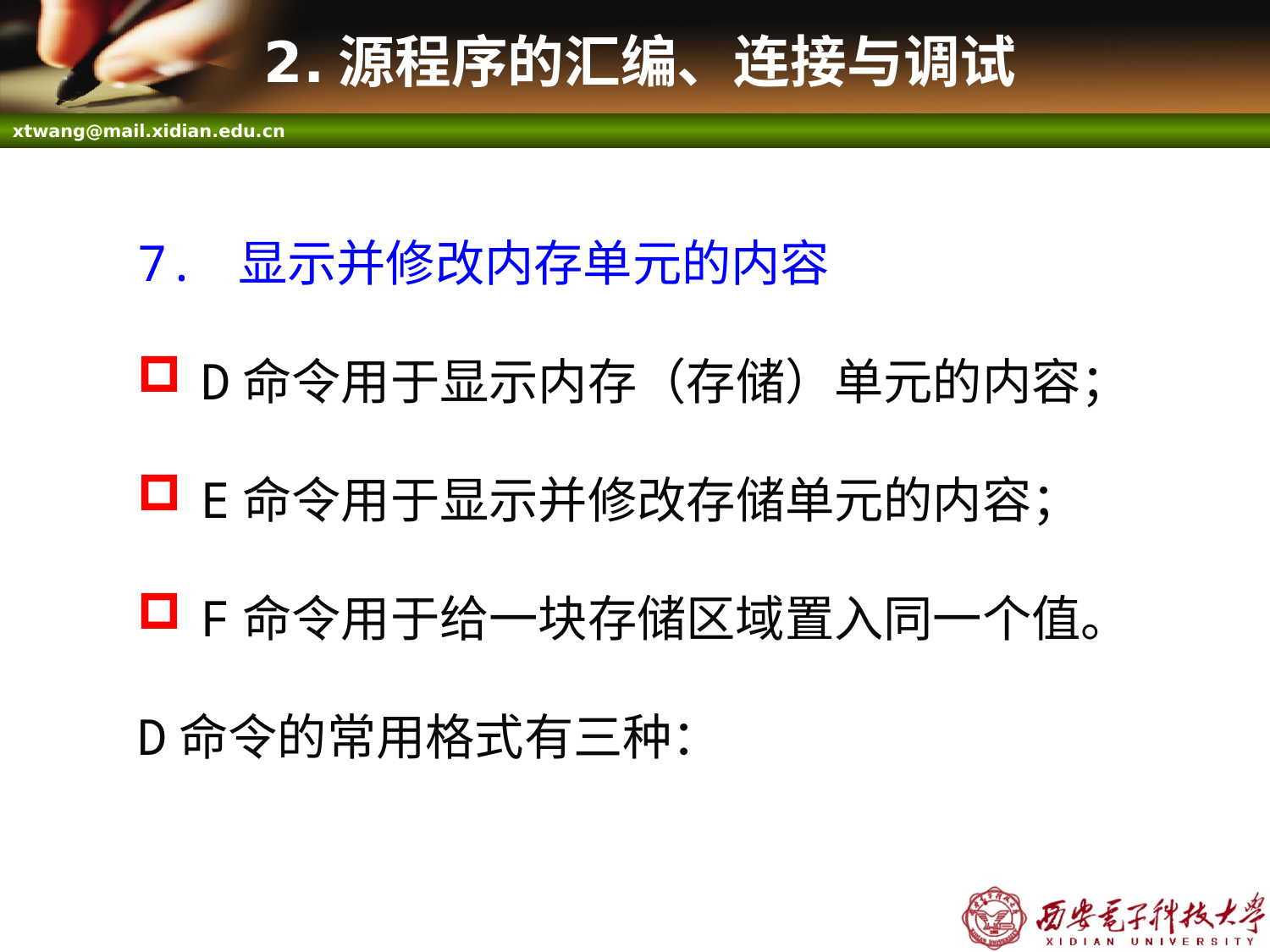

# 2.源程序的汇编、连接与调试
7. 显示并修改内存单元的内容

D命令用于显示内存（存储）单元的内容；

E命令用于显示并修改存储单元的内容；

F命令用于给一块存储区域置入同一个值。

D命令的常用格式有三种：